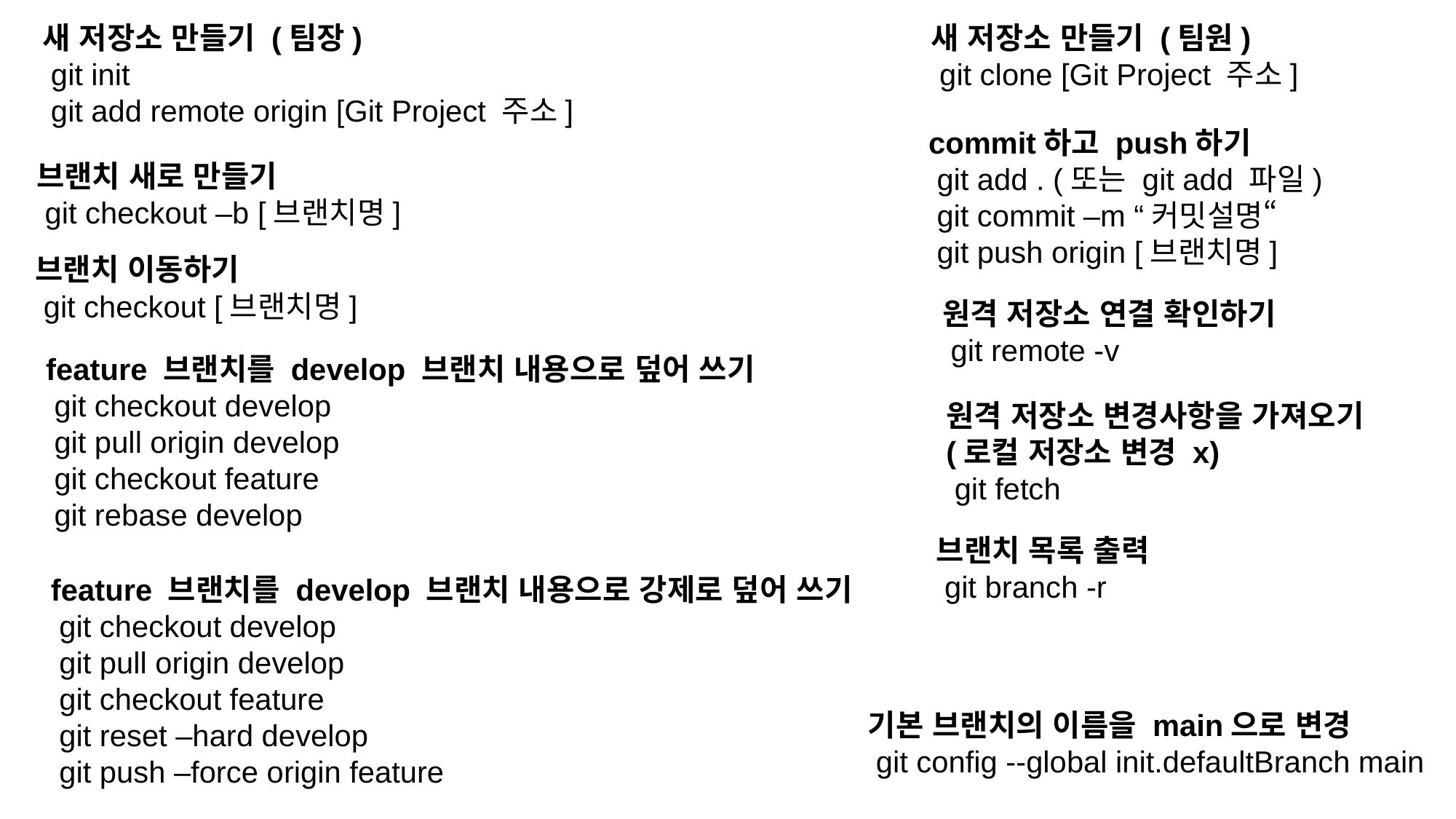

새 저장소 만들기 (팀장)
 git init
 git add remote origin [Git Project 주소]
새 저장소 만들기 (팀원)
 git clone [Git Project 주소]
commit하고 push하기
 git add . (또는 git add 파일)
 git commit –m “커밋설명“
 git push origin [브랜치명]
브랜치 새로 만들기
 git checkout –b [브랜치명]
브랜치 이동하기
 git checkout [브랜치명]
원격 저장소 연결 확인하기
 git remote -v
feature 브랜치를 develop 브랜치 내용으로 덮어 쓰기
 git checkout develop
 git pull origin develop
 git checkout feature
 git rebase develop
원격 저장소 변경사항을 가져오기
(로컬 저장소 변경 x)
 git fetch
브랜치 목록 출력
 git branch -r
feature 브랜치를 develop 브랜치 내용으로 강제로 덮어 쓰기
 git checkout develop
 git pull origin develop
 git checkout feature
 git reset –hard develop
 git push –force origin feature
기본 브랜치의 이름을 main으로 변경
 git config --global init.defaultBranch main